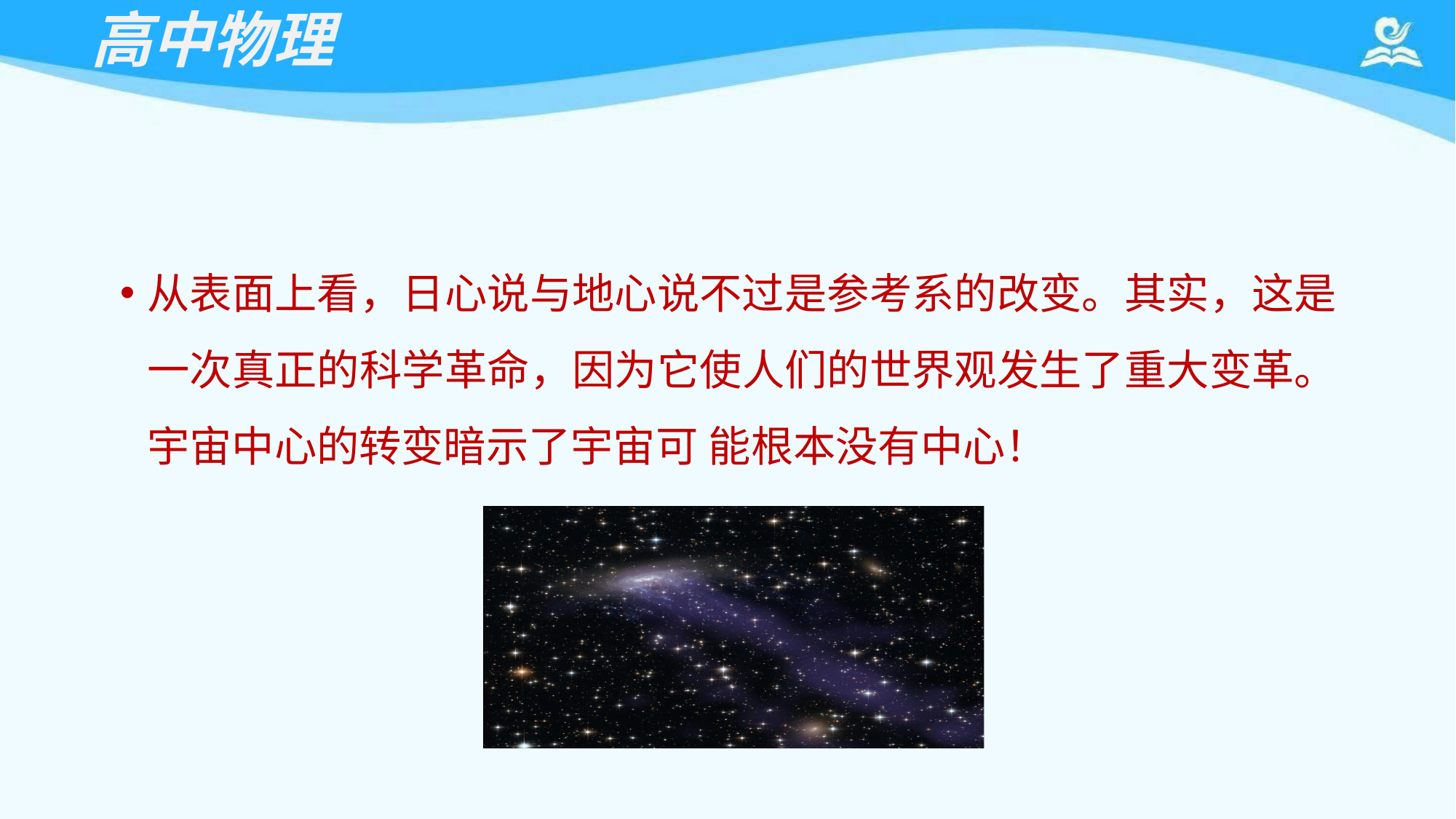

# 高中物理
从表面上看，日心说与地心说不过是参考系的改变。其实，这是 一次真正的科学革命，因为它使人们的世界观发生了重大变革。 宇宙中心的转变暗示了宇宙可 能根本没有中心！